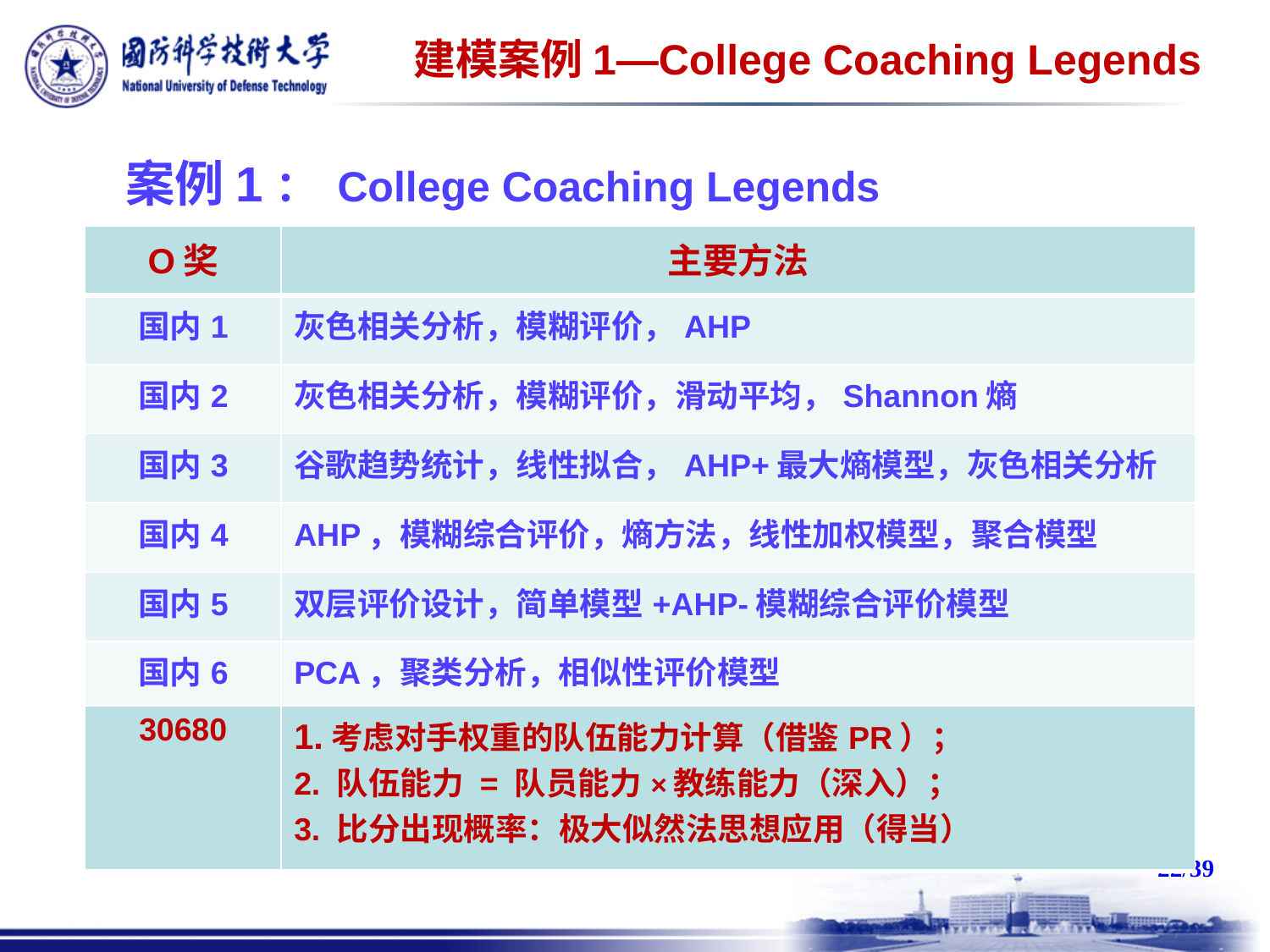

建模案例1—College Coaching Legends
         案例1： College Coaching Legends

| O奖 | 主要方法 |
| --- | --- |
| 国内1 | 灰色相关分析，模糊评价，AHP |
| 国内2 | 灰色相关分析，模糊评价，滑动平均，Shannon熵 |
| 国内3 | 谷歌趋势统计，线性拟合，AHP+最大熵模型，灰色相关分析 |
| 国内4 | AHP，模糊综合评价，熵方法，线性加权模型，聚合模型 |
| 国内5 | 双层评价设计，简单模型+AHP-模糊综合评价模型 |
| 国内6 | PCA，聚类分析，相似性评价模型 |

| 30680 | 1.考虑对手权重的队伍能力计算（借鉴PR）； 2. 队伍能力 = 队员能力×教练能力（深入）； 3. 比分出现概率：极大似然法思想应用（得当） |
| --- | --- |